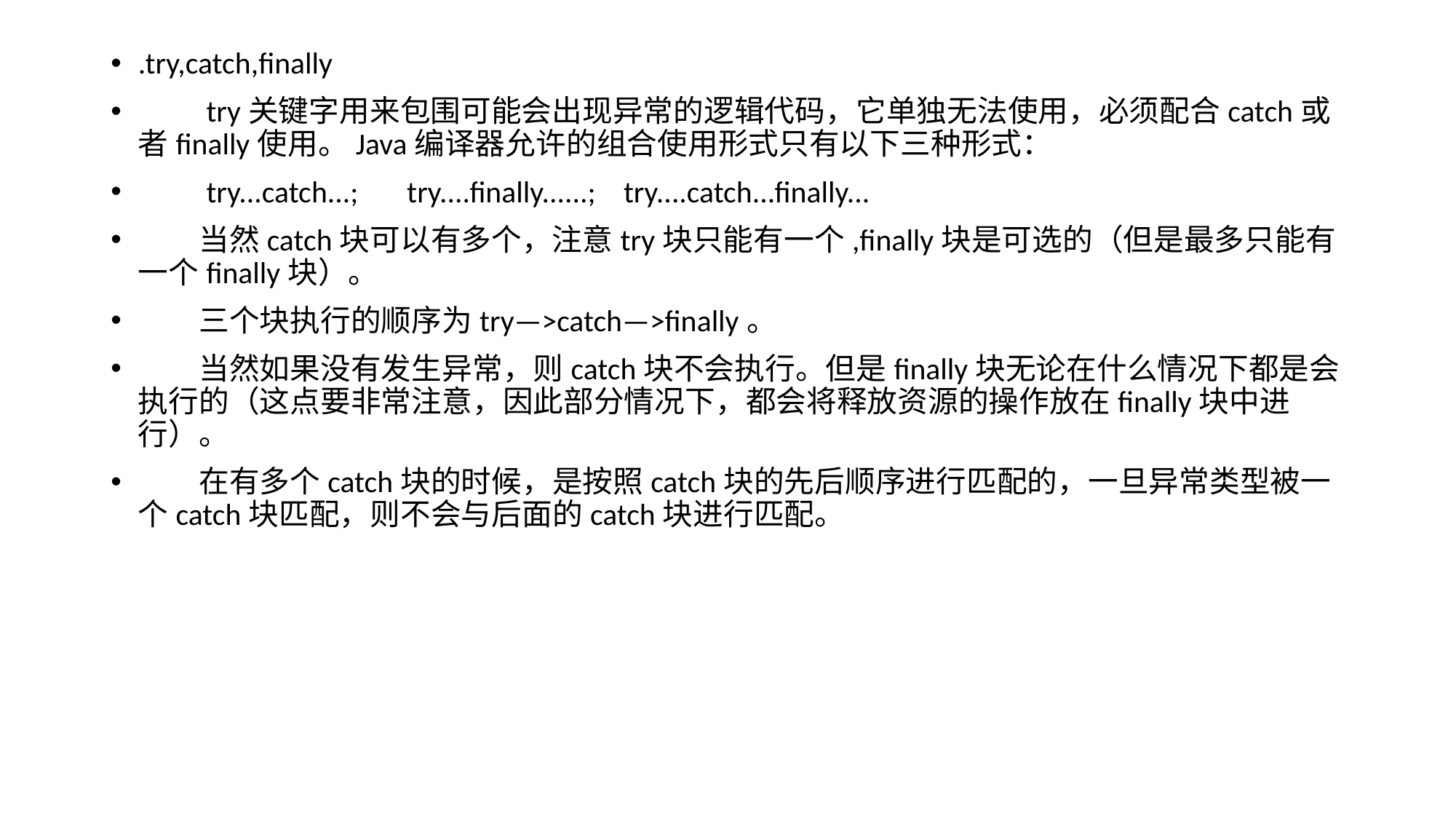

.try,catch,finally
　　try关键字用来包围可能会出现异常的逻辑代码，它单独无法使用，必须配合catch或者finally使用。Java编译器允许的组合使用形式只有以下三种形式：
　　try...catch...;       try....finally......;    try....catch...finally...
　　当然catch块可以有多个，注意try块只能有一个,finally块是可选的（但是最多只能有一个finally块）。
　　三个块执行的顺序为try—>catch—>finally。
　　当然如果没有发生异常，则catch块不会执行。但是finally块无论在什么情况下都是会执行的（这点要非常注意，因此部分情况下，都会将释放资源的操作放在finally块中进行）。
　　在有多个catch块的时候，是按照catch块的先后顺序进行匹配的，一旦异常类型被一个catch块匹配，则不会与后面的catch块进行匹配。